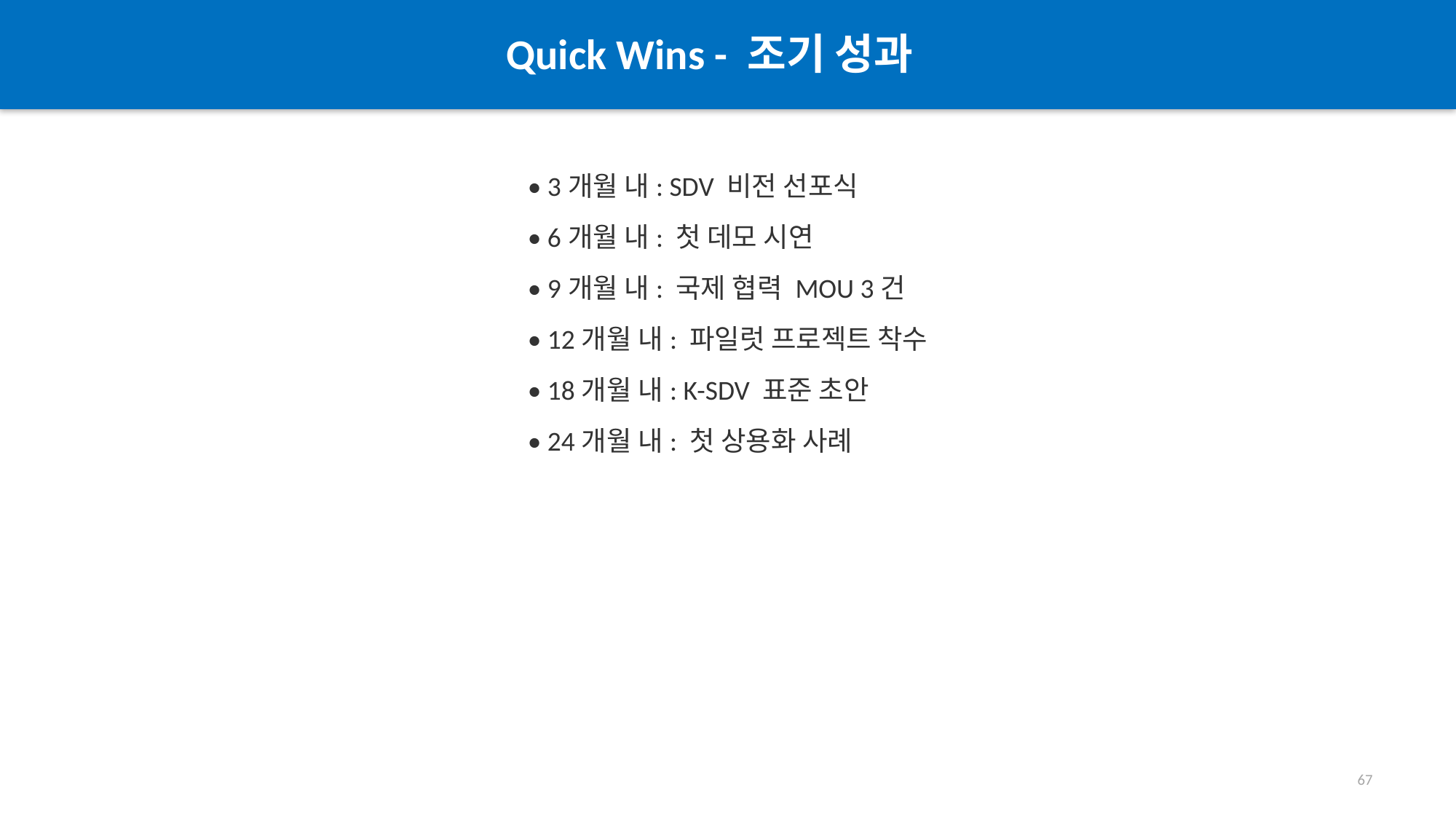

Quick Wins - 조기 성과
#
• 3개월 내: SDV 비전 선포식
• 6개월 내: 첫 데모 시연
• 9개월 내: 국제 협력 MOU 3건
• 12개월 내: 파일럿 프로젝트 착수
• 18개월 내: K-SDV 표준 초안
• 24개월 내: 첫 상용화 사례
67